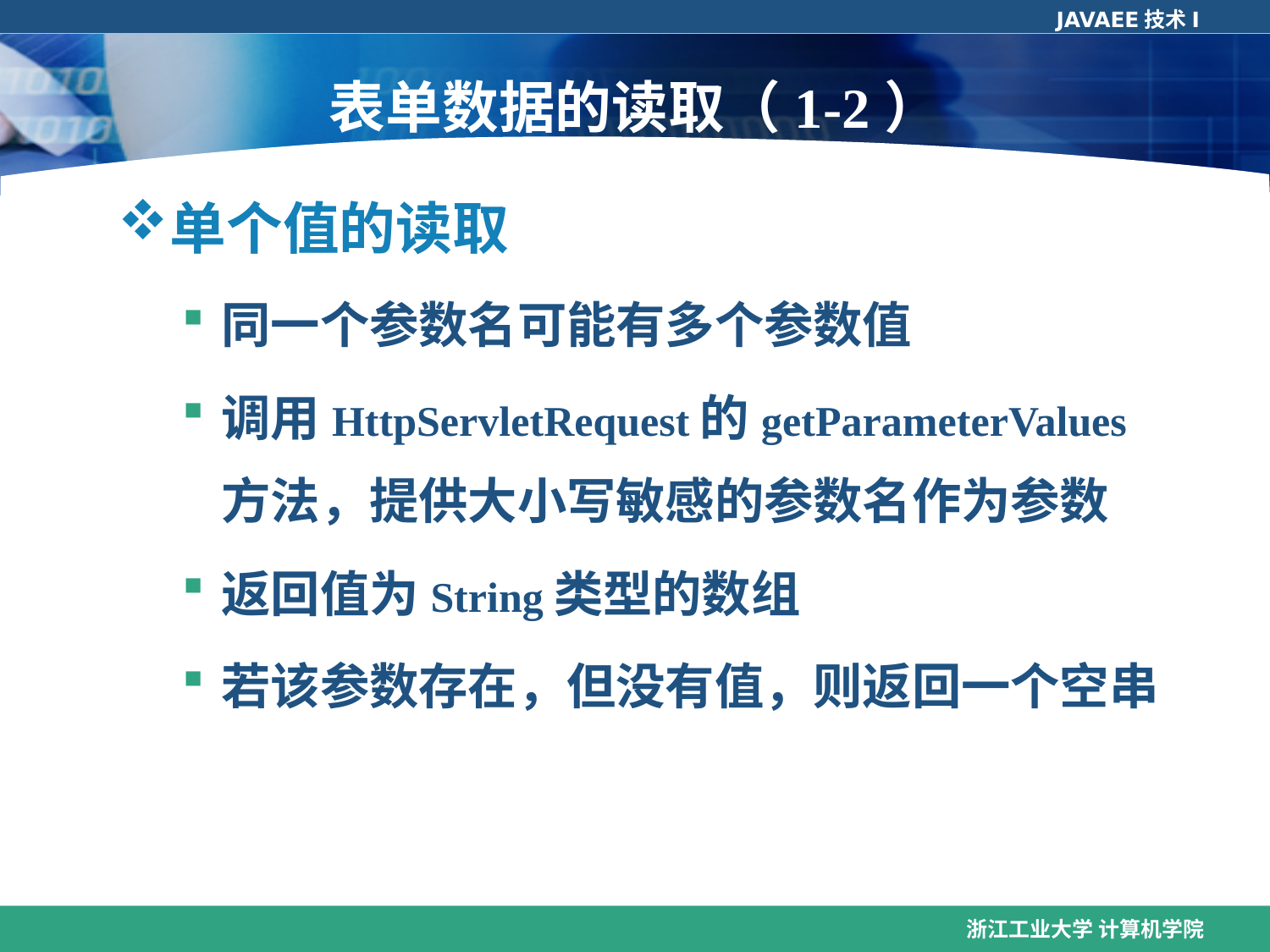

表单数据的读取（1-2）
单个值的读取
同一个参数名可能有多个参数值
调用HttpServletRequest的getParameterValues方法，提供大小写敏感的参数名作为参数
返回值为String类型的数组
若该参数存在，但没有值，则返回一个空串